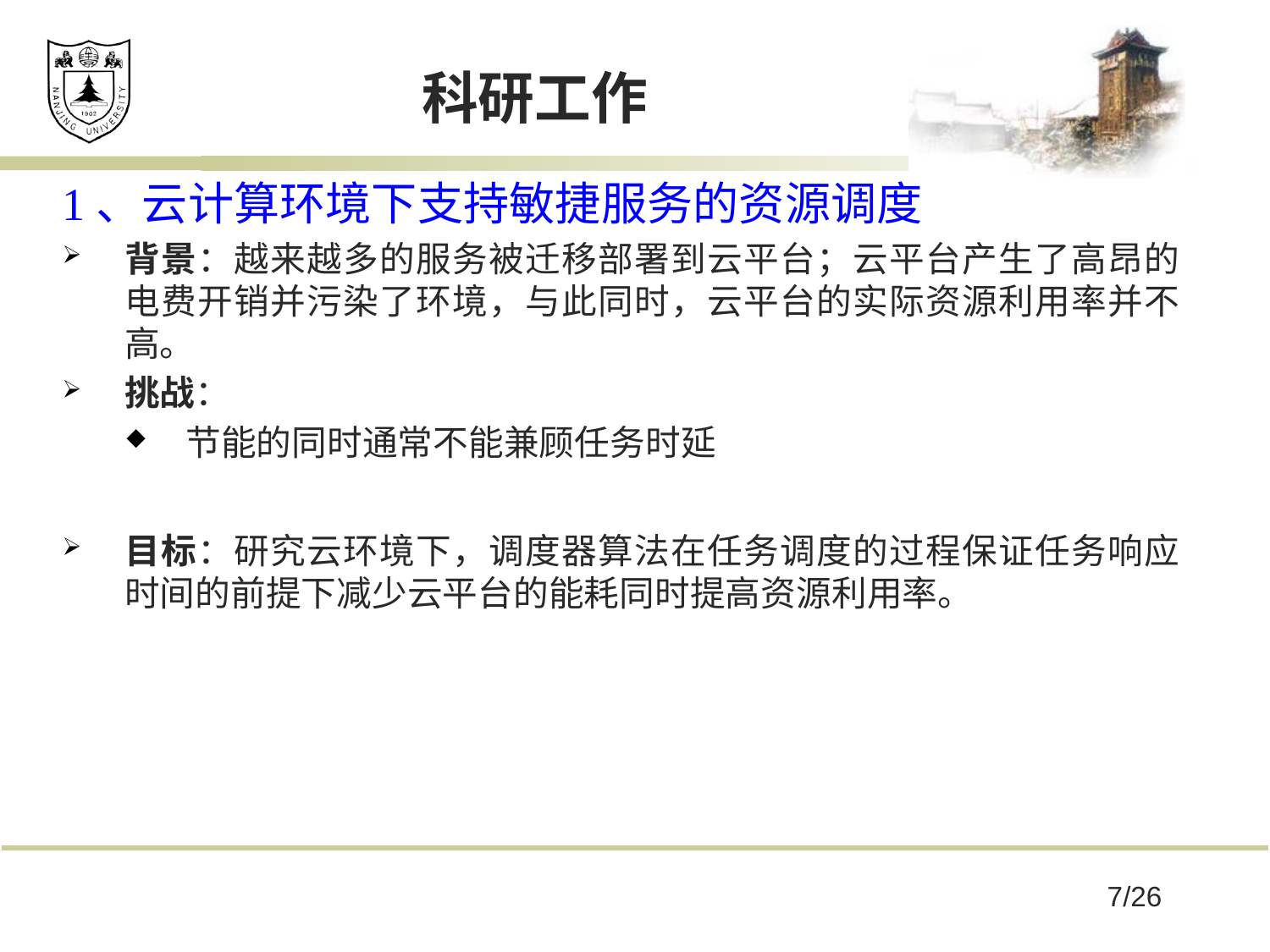

# 科研工作
1、云计算环境下支持敏捷服务的资源调度
背景：越来越多的服务被迁移部署到云平台；云平台产生了高昂的电费开销并污染了环境，与此同时，云平台的实际资源利用率并不高。
挑战：
节能的同时通常不能兼顾任务时延

目标：研究云环境下，调度器算法在任务调度的过程保证任务响应时间的前提下减少云平台的能耗同时提高资源利用率。

7/26